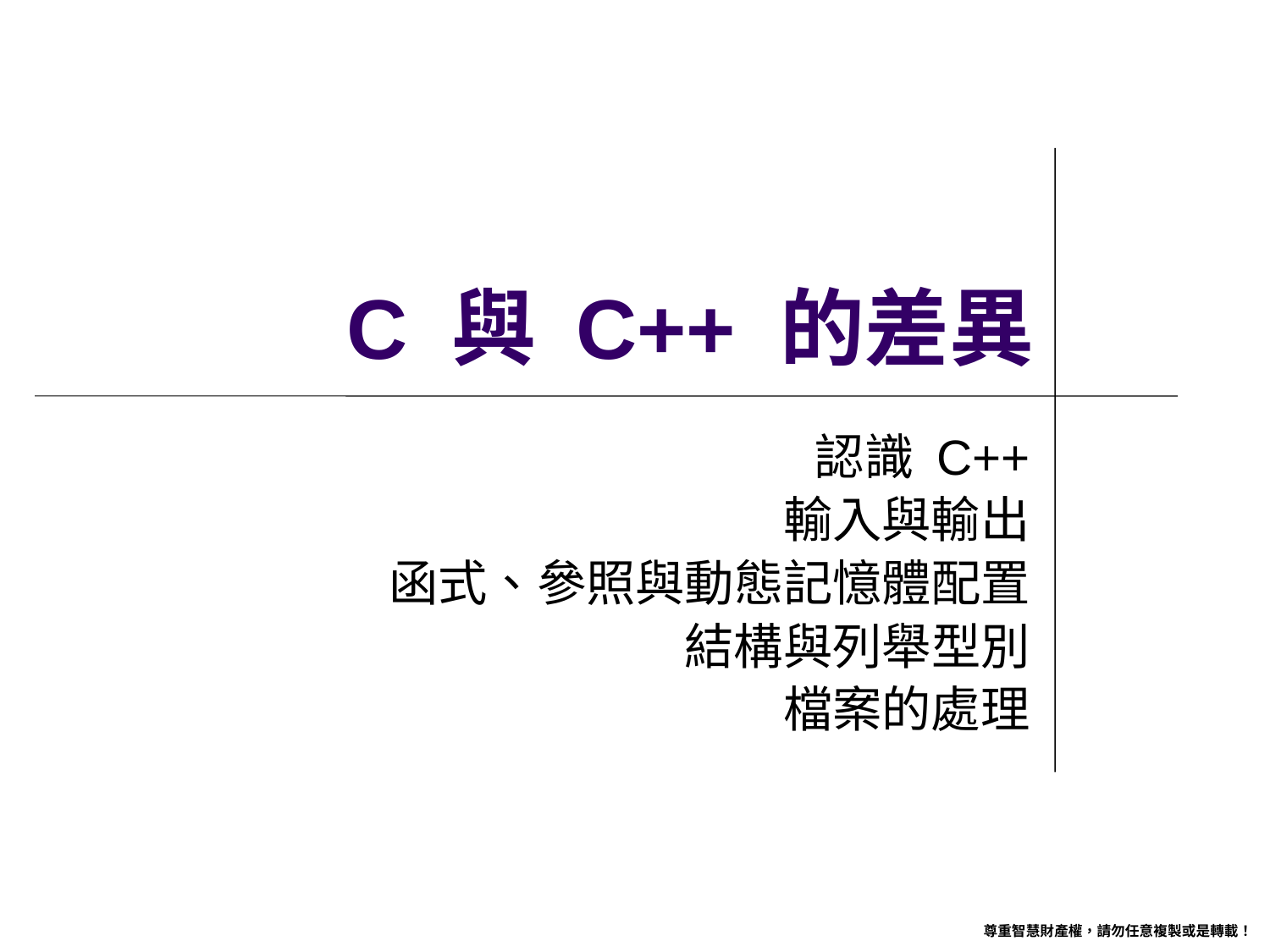

# C 與 C++ 的差異
認識 C++
輸入與輸出
函式、參照與動態記憶體配置
結構與列舉型別
檔案的處理